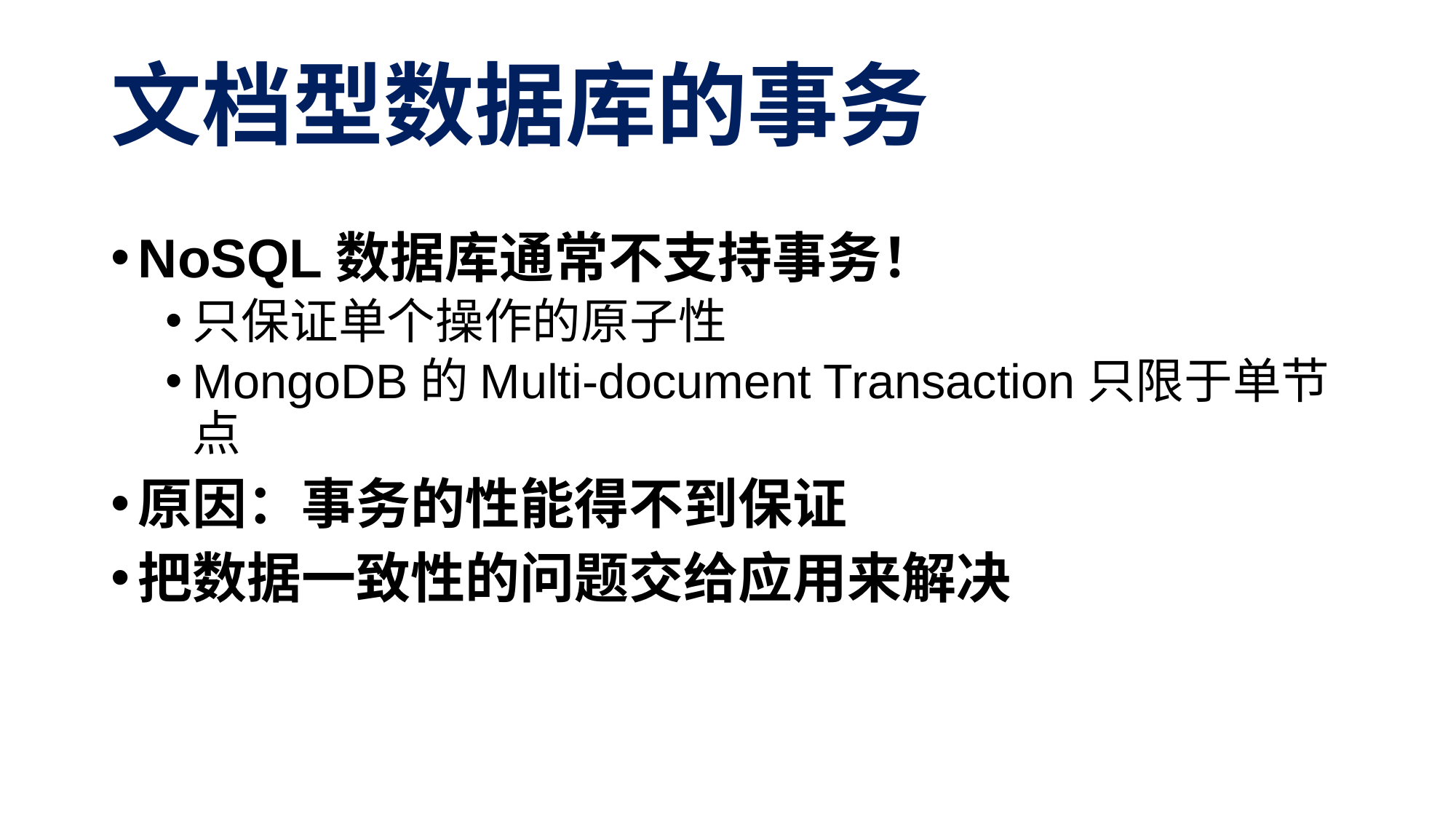

# 文档型数据库的事务
NoSQL数据库通常不支持事务！
只保证单个操作的原子性
MongoDB的Multi-document Transaction只限于单节点
原因：事务的性能得不到保证
把数据一致性的问题交给应用来解决